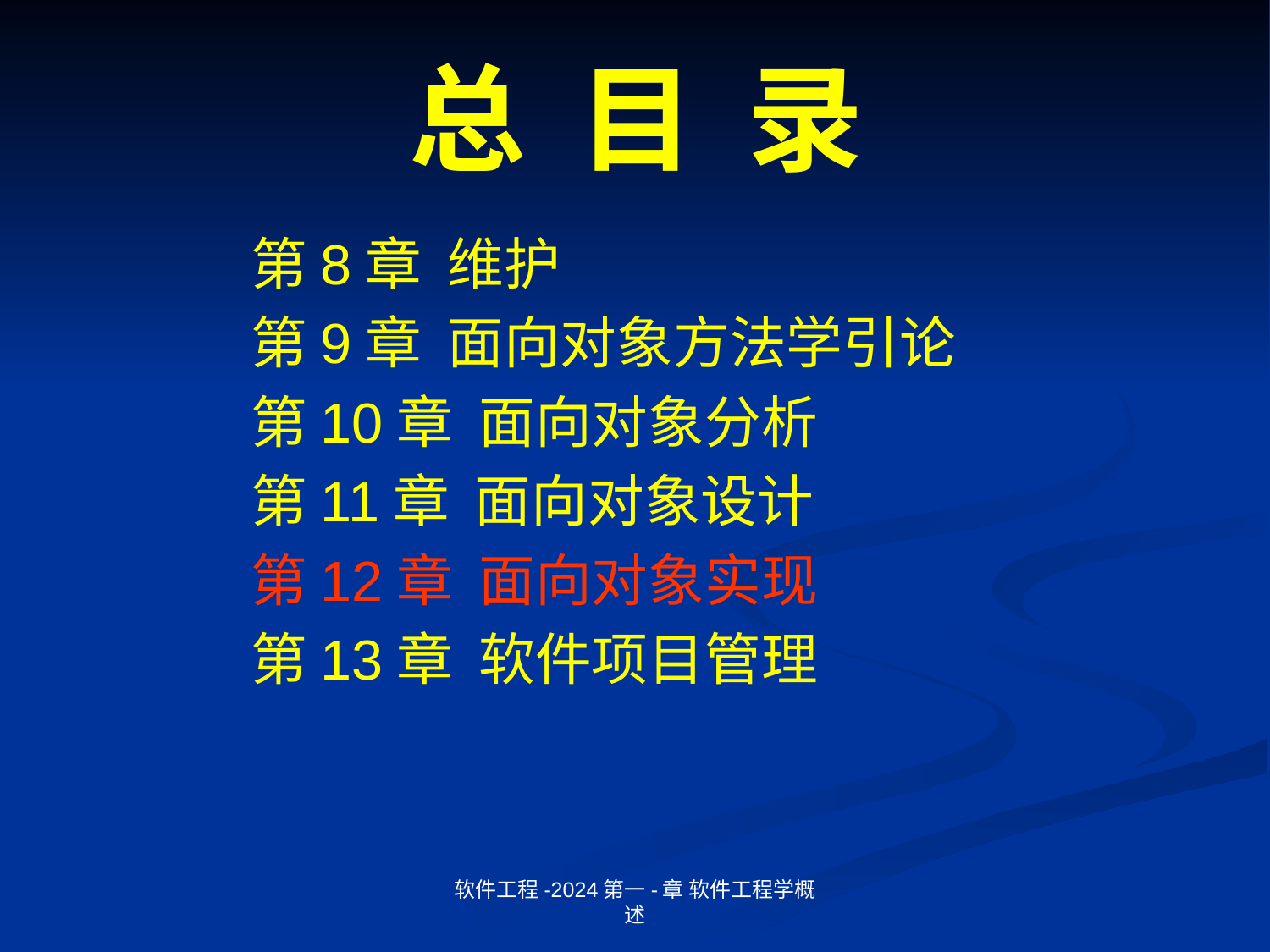

# 总  目  录
		第8章  维护
		第9章  面向对象方法学引论
		第10章  面向对象分析
		第11章  面向对象设计
		第12章  面向对象实现
		第13章  软件项目管理

软件工程-2024第一-章 软件工程学概述
9